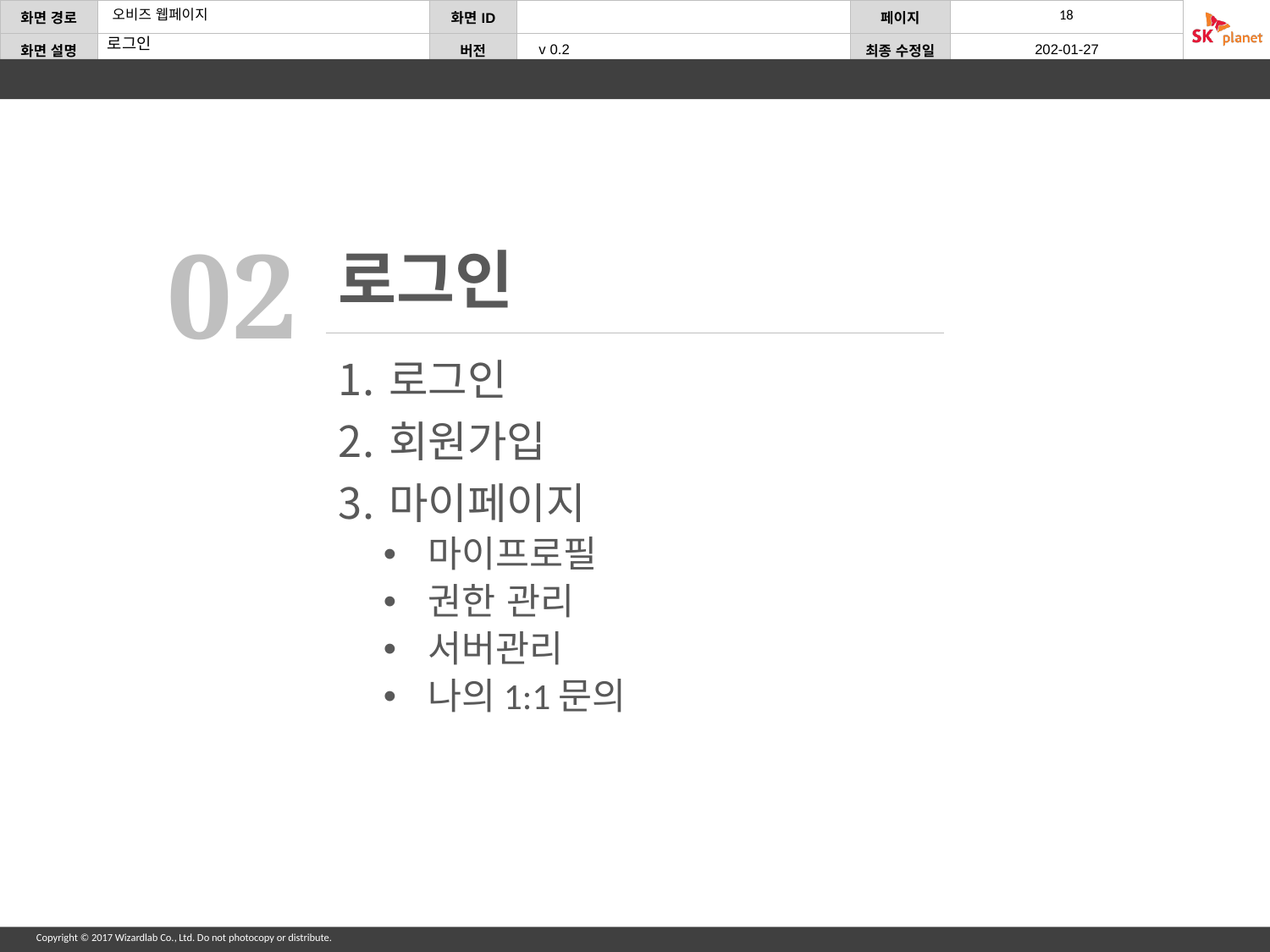

로그인
02
로그인
로그인
회원가입
마이페이지
마이프로필
권한 관리
서버관리
나의1:1문의